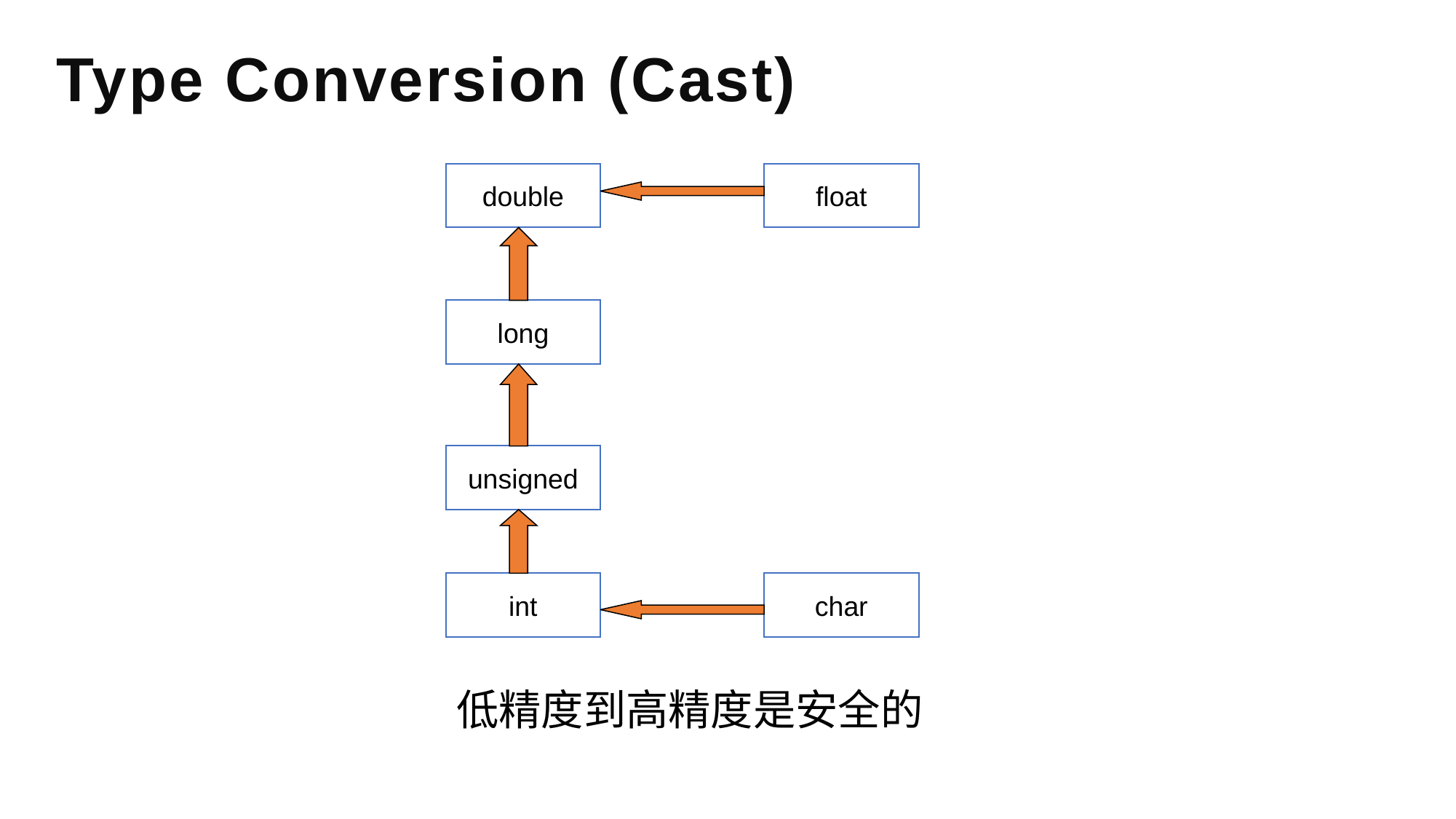

# Type Conversion (Cast)

double
float

long

unsigned

int
char

低精度到高精度是安全的